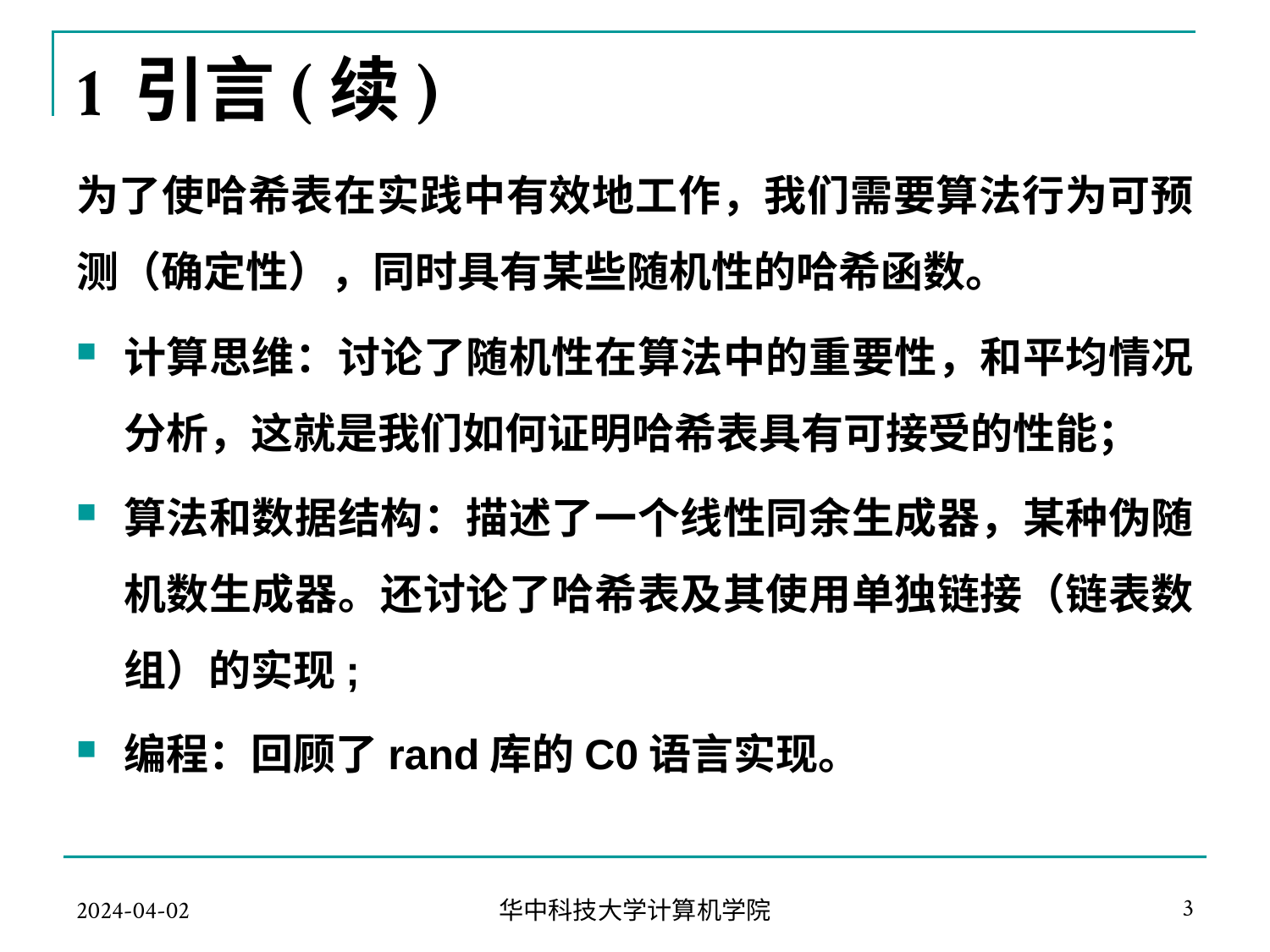

# 1 引言(续)
为了使哈希表在实践中有效地工作，我们需要算法行为可预测（确定性），同时具有某些随机性的哈希函数。
计算思维：讨论了随机性在算法中的重要性，和平均情况分析，这就是我们如何证明哈希表具有可接受的性能；
算法和数据结构：描述了一个线性同余生成器，某种伪随机数生成器。还讨论了哈希表及其使用单独链接（链表数组）的实现;
编程：回顾了rand库的C0语言实现。
2024-04-02
3
华中科技大学计算机学院